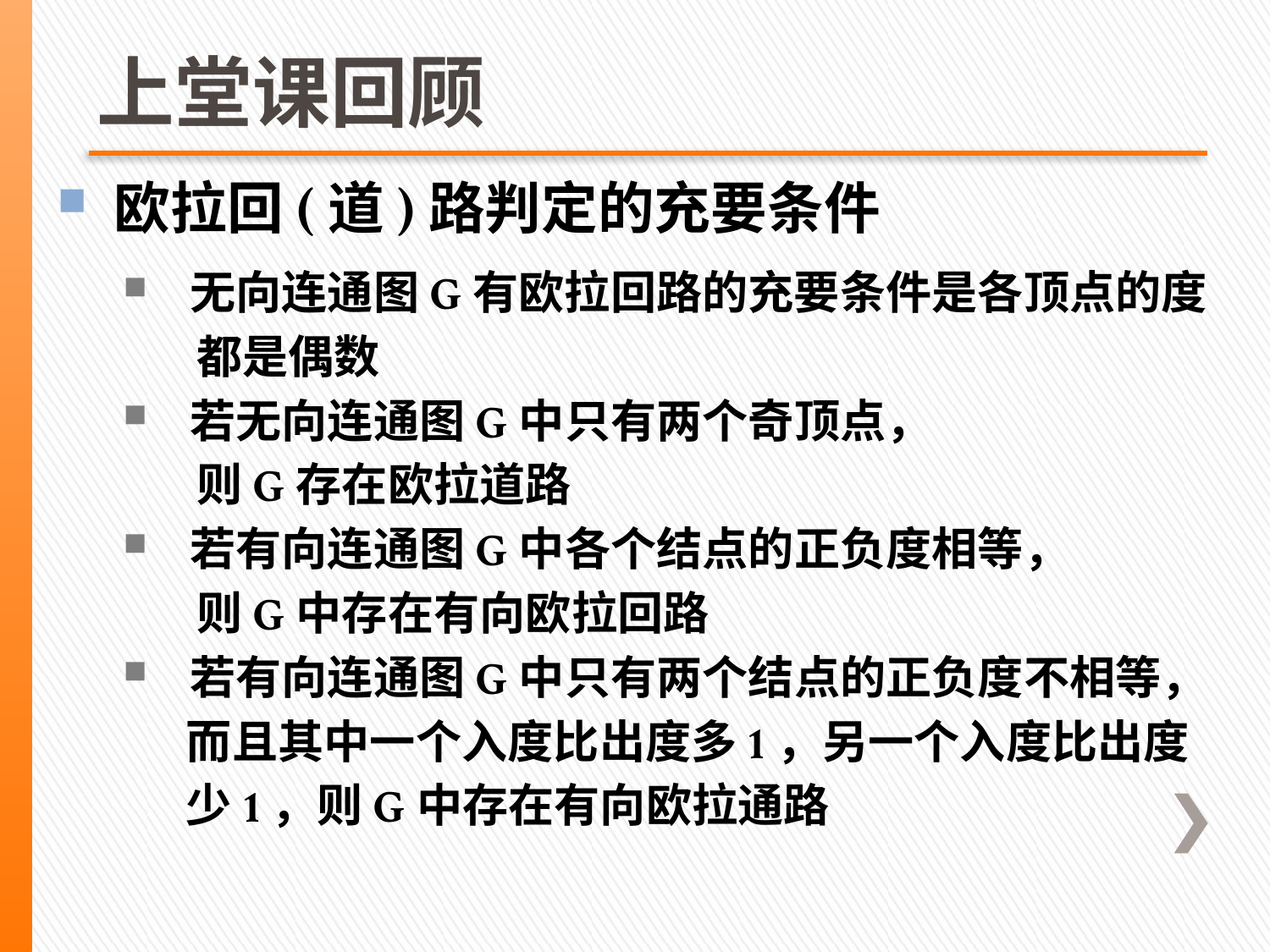

# 上堂课回顾
 欧拉回(道)路判定的充要条件
   无向连通图G有欧拉回路的充要条件是各顶点的度
      都是偶数
   若无向连通图G中只有两个奇顶点，
      则G存在欧拉道路
   若有向连通图G中各个结点的正负度相等，
      则G中存在有向欧拉回路
   若有向连通图G中只有两个结点的正负度不相等，
     而且其中一个入度比出度多1，另一个入度比出度
     少1，则G中存在有向欧拉通路